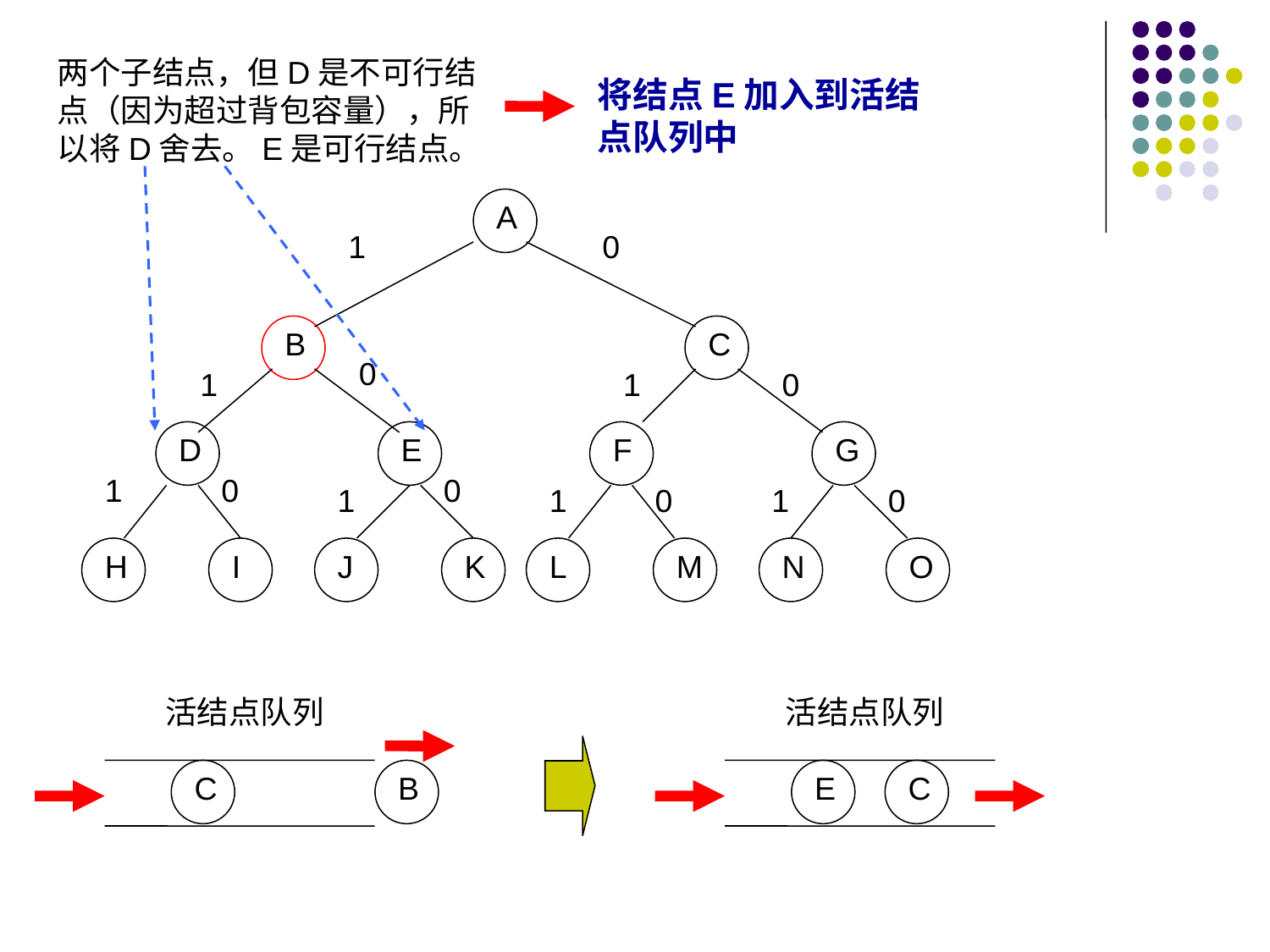

两个子结点，但D是不可行结点（因为超过背包容量），所以将D舍去。E是可行结点。

将结点E加入到活结点队列中

A
1
0

C
B
0
1
1
0

D

E

F

G
1
0
0
1
1
0
1
0

H

I

J

K

L

M

N

O
活结点队列
活结点队列

E

C

C

B